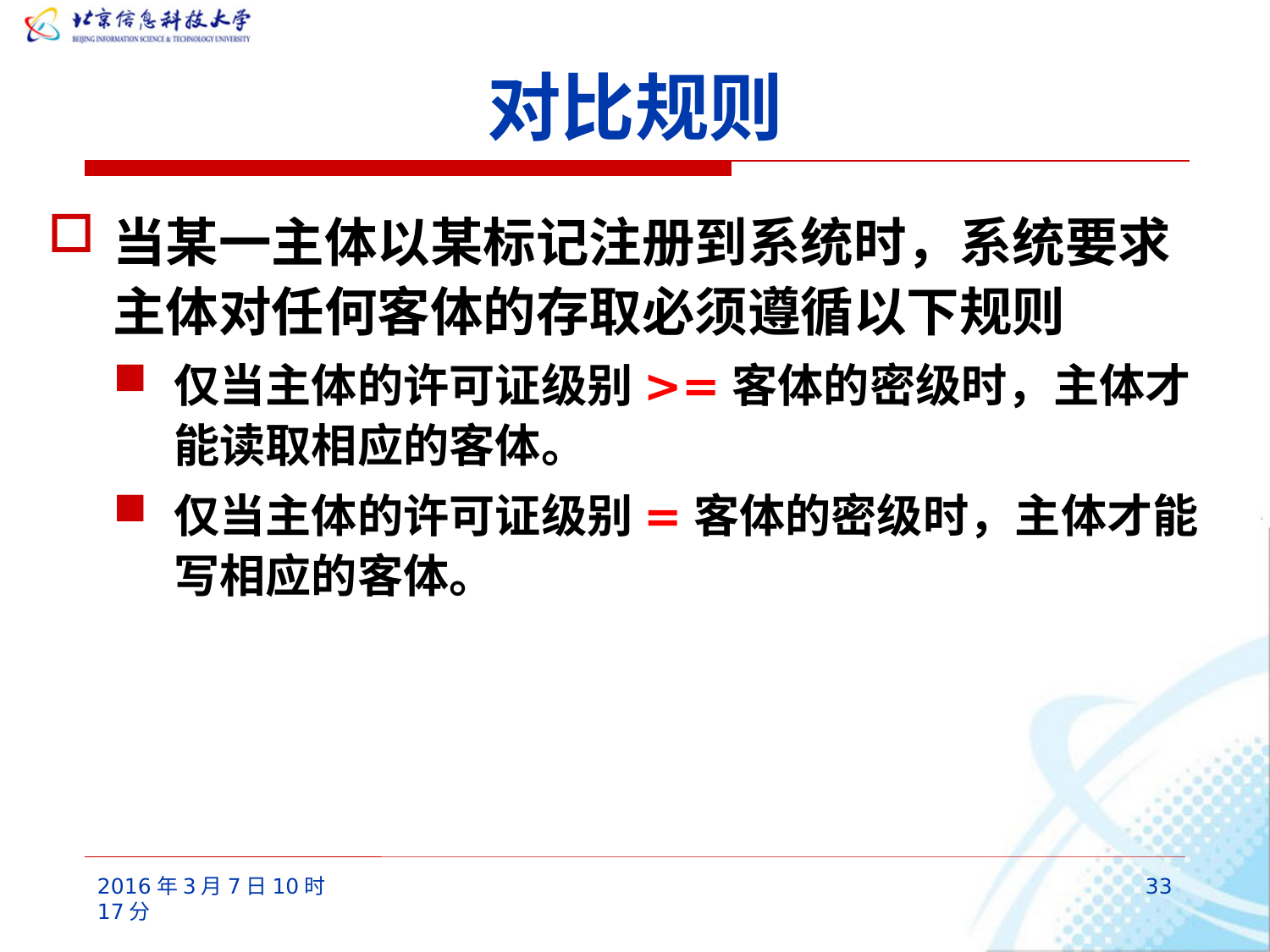

# 对比规则
当某一主体以某标记注册到系统时，系统要求主体对任何客体的存取必须遵循以下规则
仅当主体的许可证级别>=客体的密级时，主体才能读取相应的客体。
仅当主体的许可证级别=客体的密级时，主体才能写相应的客体。
2016年3月7日10时17分
33